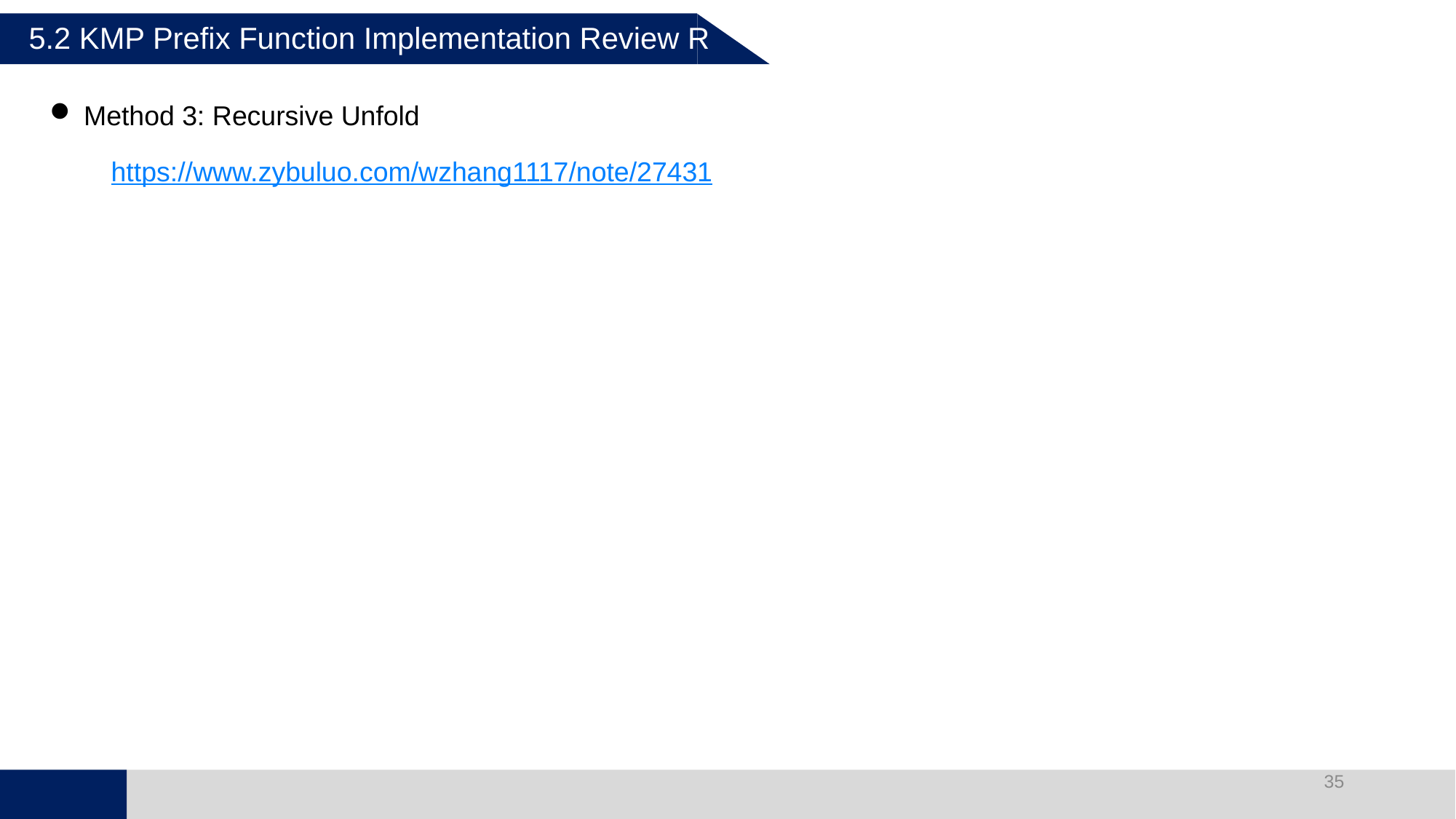

5.2 KMP Prefix Function Implementation Review R
Method 3: Recursive Unfold
https://www.zybuluo.com/wzhang1117/note/27431
输入您的文字
35